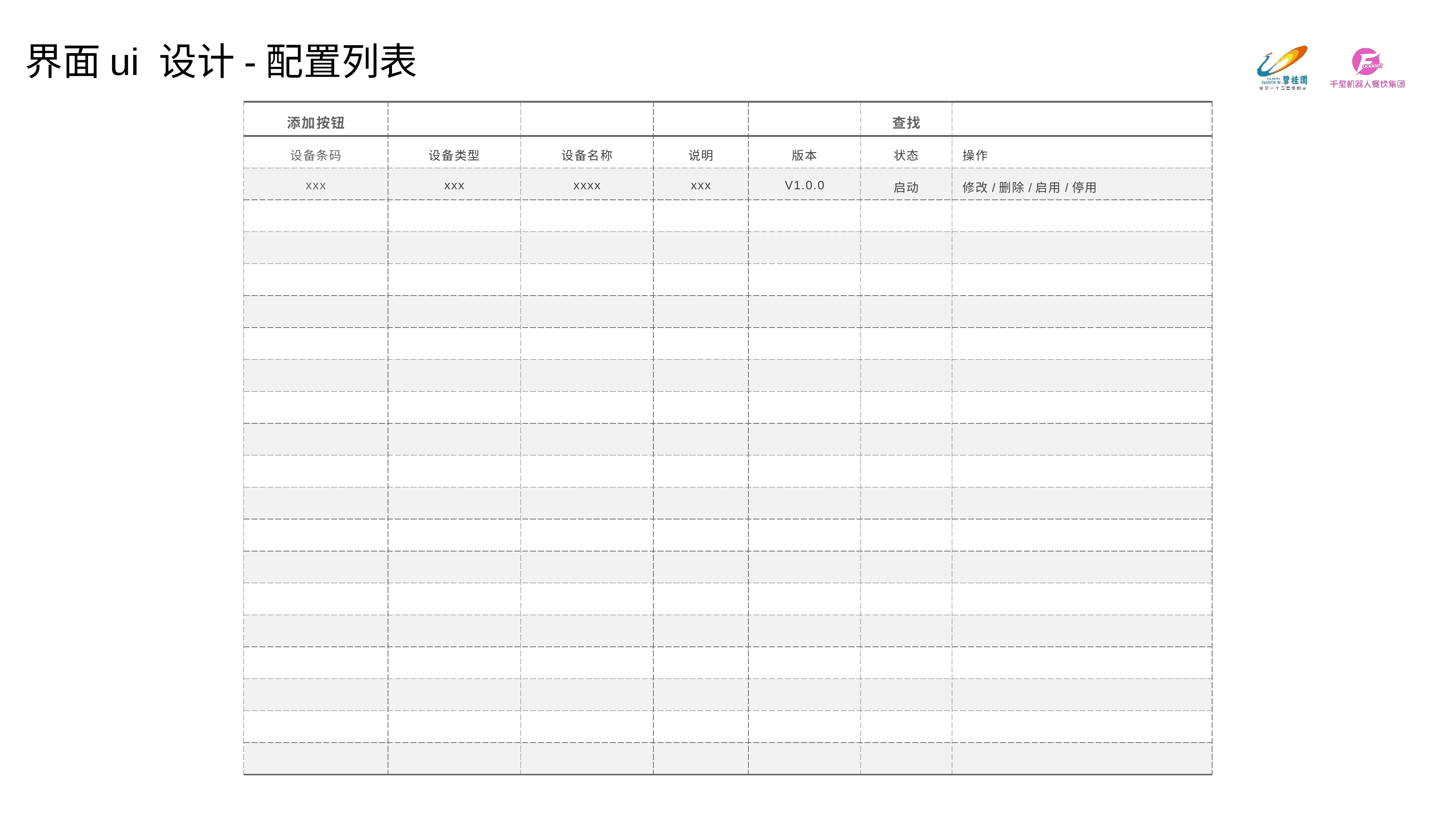

界面ui 设计-配置列表
| 添加按钮 |  |  |  |  | 查找 |  |
| --- | --- | --- | --- | --- | --- | --- |
| 设备条码 | 设备类型 | 设备名称 | 说明 | 版本 | 状态 | 操作 |
| xxx | xxx | xxxx | xxx | V1.0.0 | 启动 | 修改/删除/启用/停用 |
|  |  |  |  |  |  |  |
|  |  |  |  |  |  |  |
|  |  |  |  |  |  |  |
|  |  |  |  |  |  |  |
|  |  |  |  |  |  |  |
|  |  |  |  |  |  |  |
|  |  |  |  |  |  |  |
|  |  |  |  |  |  |  |
|  |  |  |  |  |  |  |
|  |  |  |  |  |  |  |
|  |  |  |  |  |  |  |
|  |  |  |  |  |  |  |
|  |  |  |  |  |  |  |
|  |  |  |  |  |  |  |
|  |  |  |  |  |  |  |
|  |  |  |  |  |  |  |
|  |  |  |  |  |  |  |
|  |  |  |  |  |  |  |